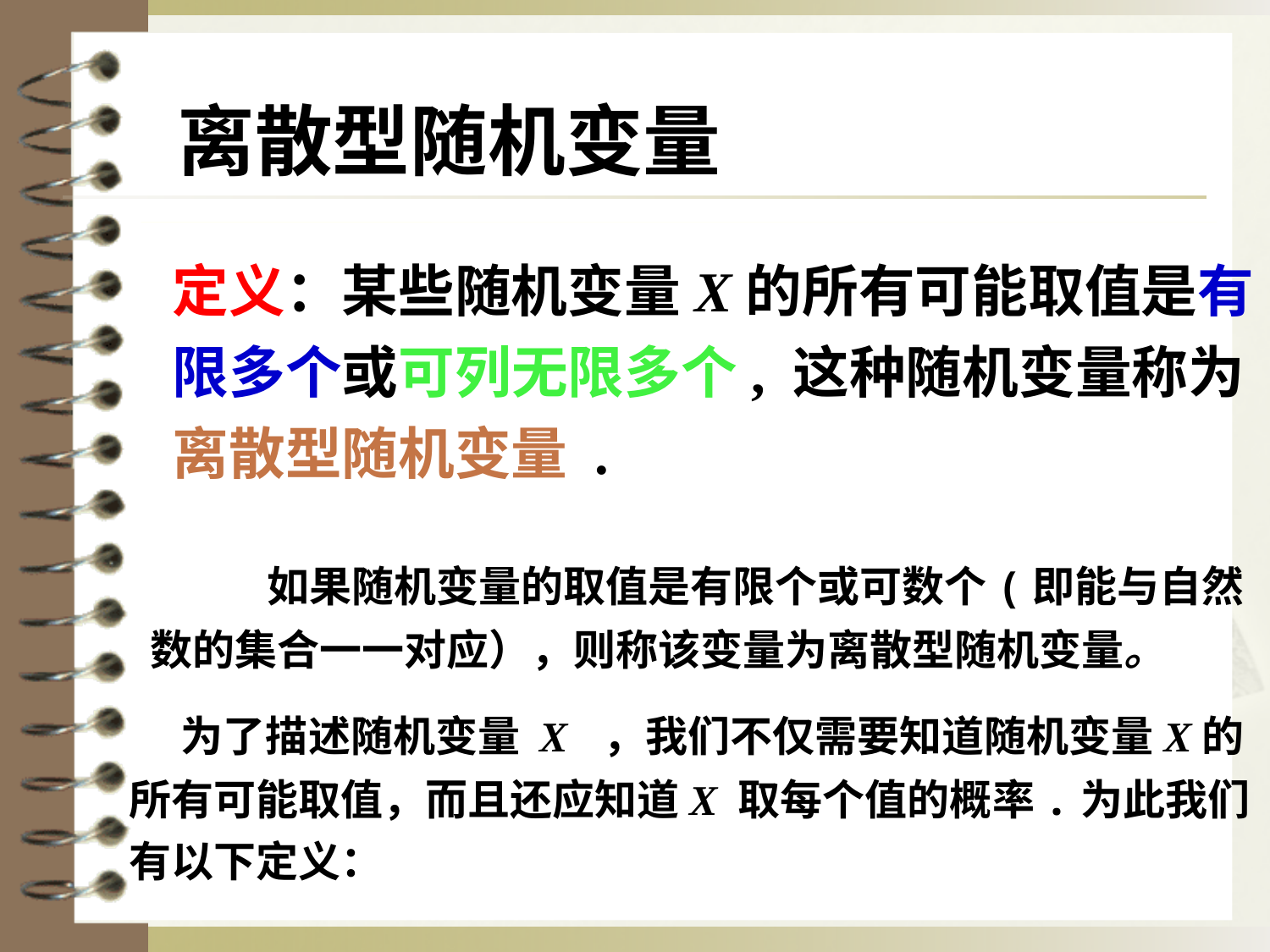

离散型随机变量
定义：某些随机变量X的所有可能取值是有限多个或可列无限多个, 这种随机变量称为离散型随机变量 .
        如果随机变量的取值是有限个或可数个(即能与自然数的集合一一对应），则称该变量为离散型随机变量。
   为了描述随机变量 X ，我们不仅需要知道随机变量X的所有可能取值，而且还应知道X 取每个值的概率.为此我们有以下定义：